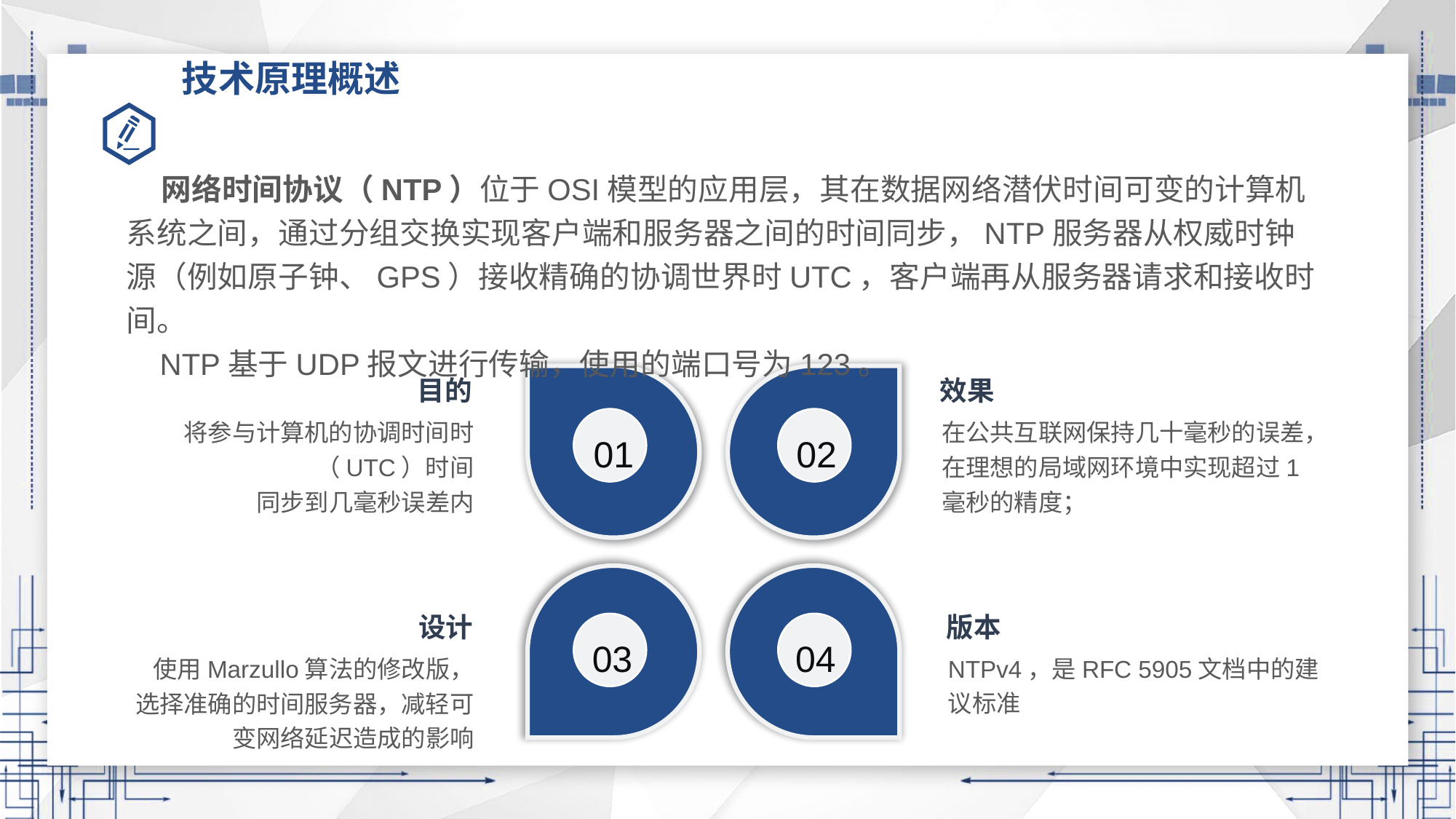

# 技术原理概述

    网络时间协议（NTP）位于OSI模型的应用层，其在数据网络潜伏时间可变的计算机系统之间，通过分组交换实现客户端和服务器之间的时间同步，NTP服务器从权威时钟源（例如原子钟、GPS）接收精确的协调世界时UTC，客户端再从服务器请求和接收时间。
    NTP基于UDP报文进行传输，使用的端口号为123。
目的
将参与计算机的协调时间时（UTC）时间
同步到几毫秒误差内
效果
在公共互联网保持几十毫秒的误差，在理想的局域网环境中实现超过1毫秒的精度；

01

02

03

04
设计
使用Marzullo算法的修改版，选择准确的时间服务器，减轻可变网络延迟造成的影响
版本
NTPv4，是RFC 5905文档中的建议标准